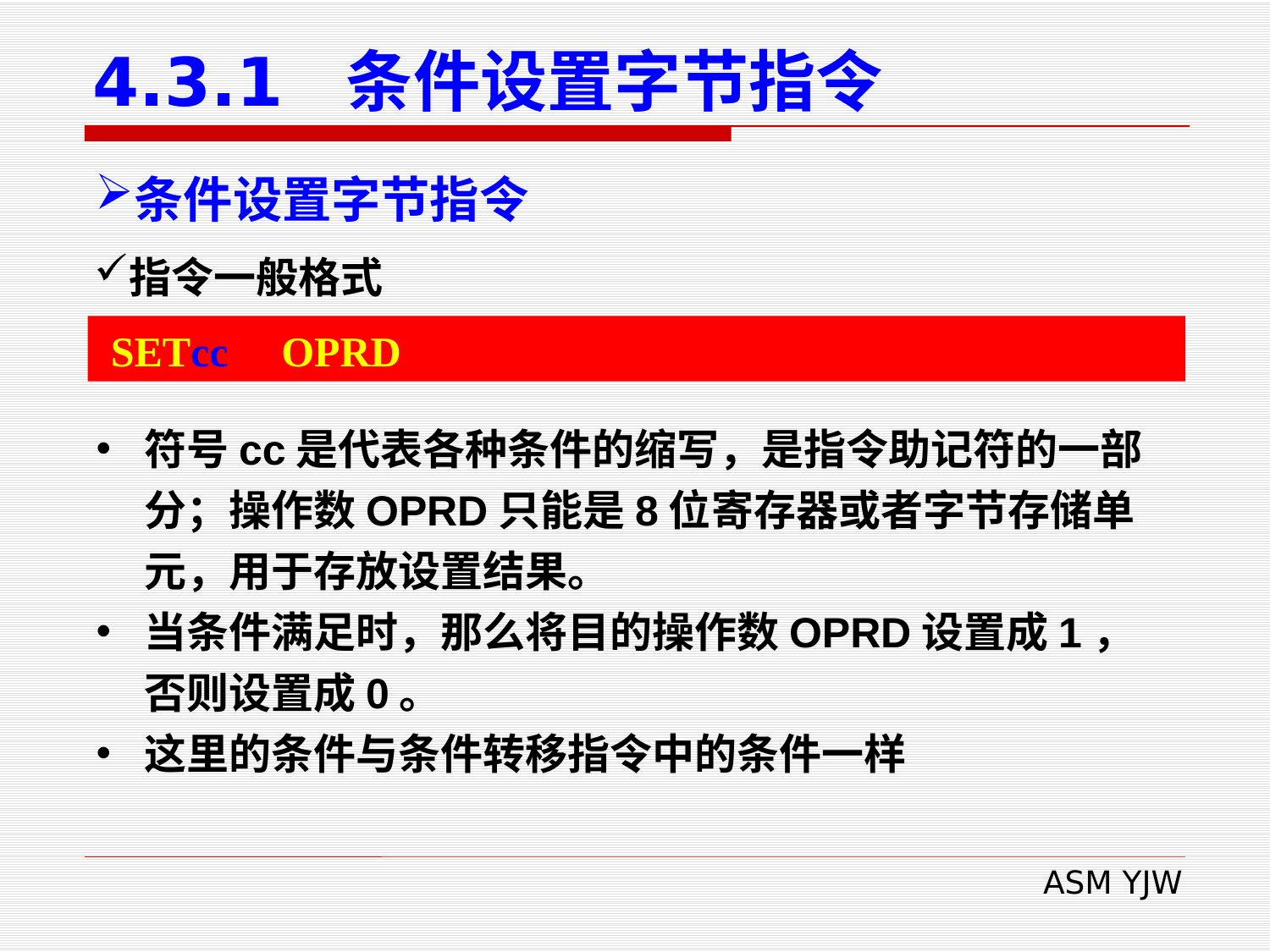

# 4.3.1  条件设置字节指令
条件设置字节指令
指令一般格式
 SETcc     OPRD
符号cc是代表各种条件的缩写，是指令助记符的一部分；操作数OPRD只能是8位寄存器或者字节存储单元，用于存放设置结果。
当条件满足时，那么将目的操作数OPRD设置成1，否则设置成0。
这里的条件与条件转移指令中的条件一样